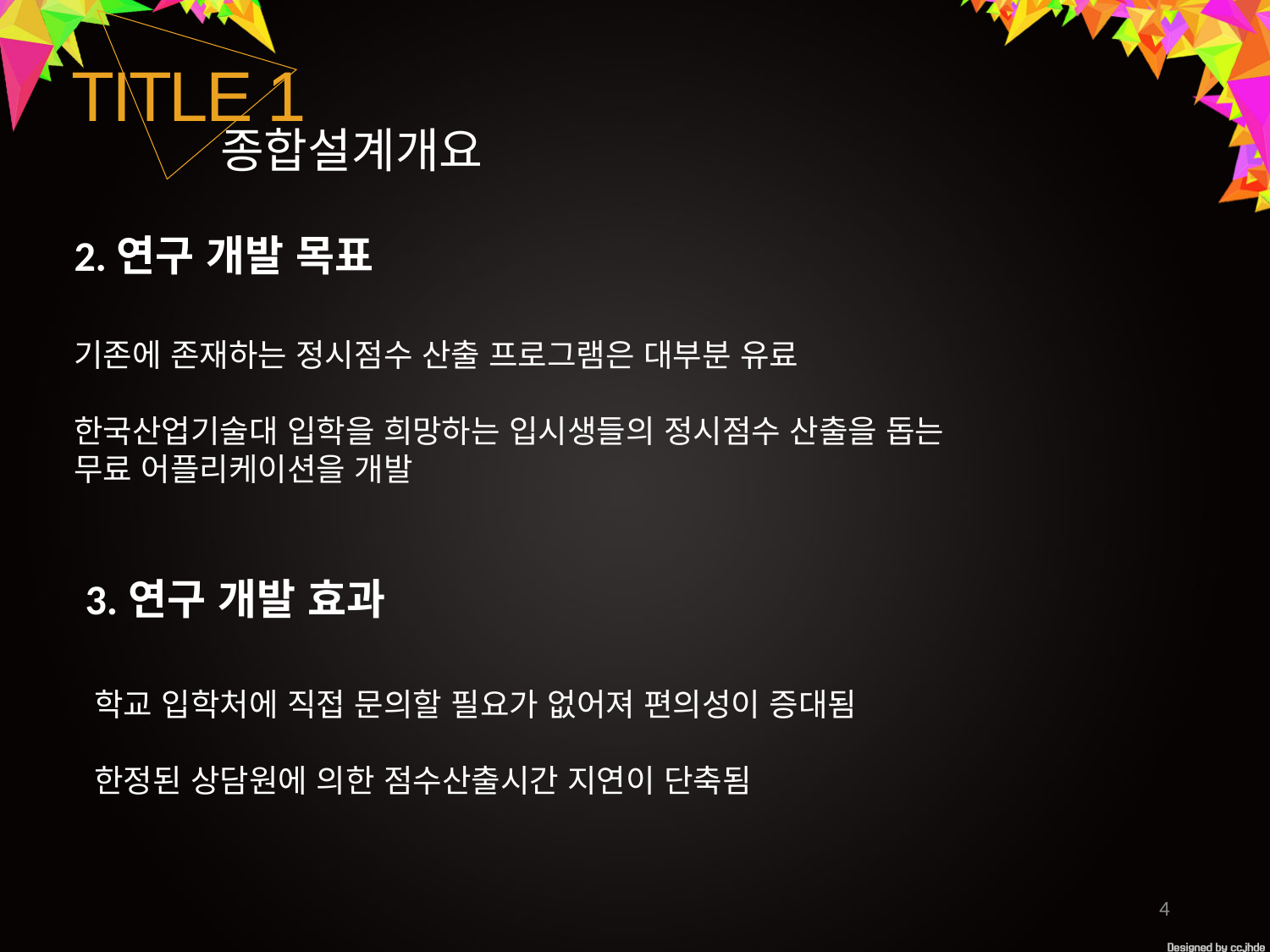

TITLE 1

종합설계개요
2.연구 개발 목표
기존에 존재하는 정시점수 산출 프로그램은 대부분 유료

한국산업기술대 입학을 희망하는 입시생들의 정시점수 산출을 돕는
무료 어플리케이션을 개발
3.연구 개발 효과
학교 입학처에 직접 문의할 필요가 없어져 편의성이 증대됨

한정된 상담원에 의한 점수산출시간 지연이 단축됨

4